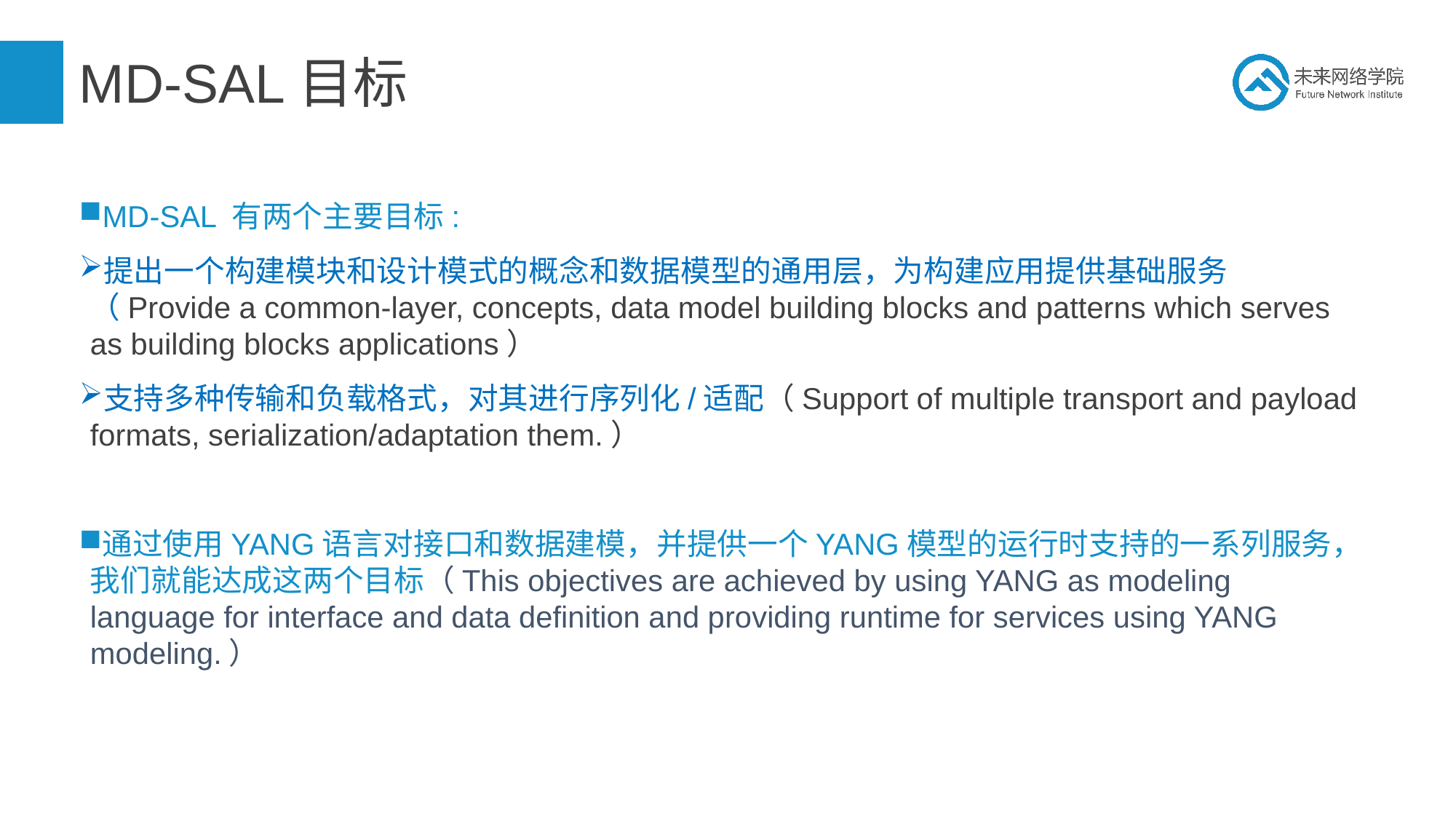

# MD-SAL目标
MD-SAL 有两个主要目标:
提出一个构建模块和设计模式的概念和数据模型的通用层，为构建应用提供基础服务（Provide a common-layer, concepts, data model building blocks and patterns which serves as building blocks applications）
支持多种传输和负载格式，对其进行序列化/适配（Support of multiple transport and payload formats, serialization/adaptation them.）

通过使用YANG语言对接口和数据建模，并提供一个YANG模型的运行时支持的一系列服务，我们就能达成这两个目标（This objectives are achieved by using YANG as modeling language for interface and data definition and providing runtime for services using YANG modeling.）